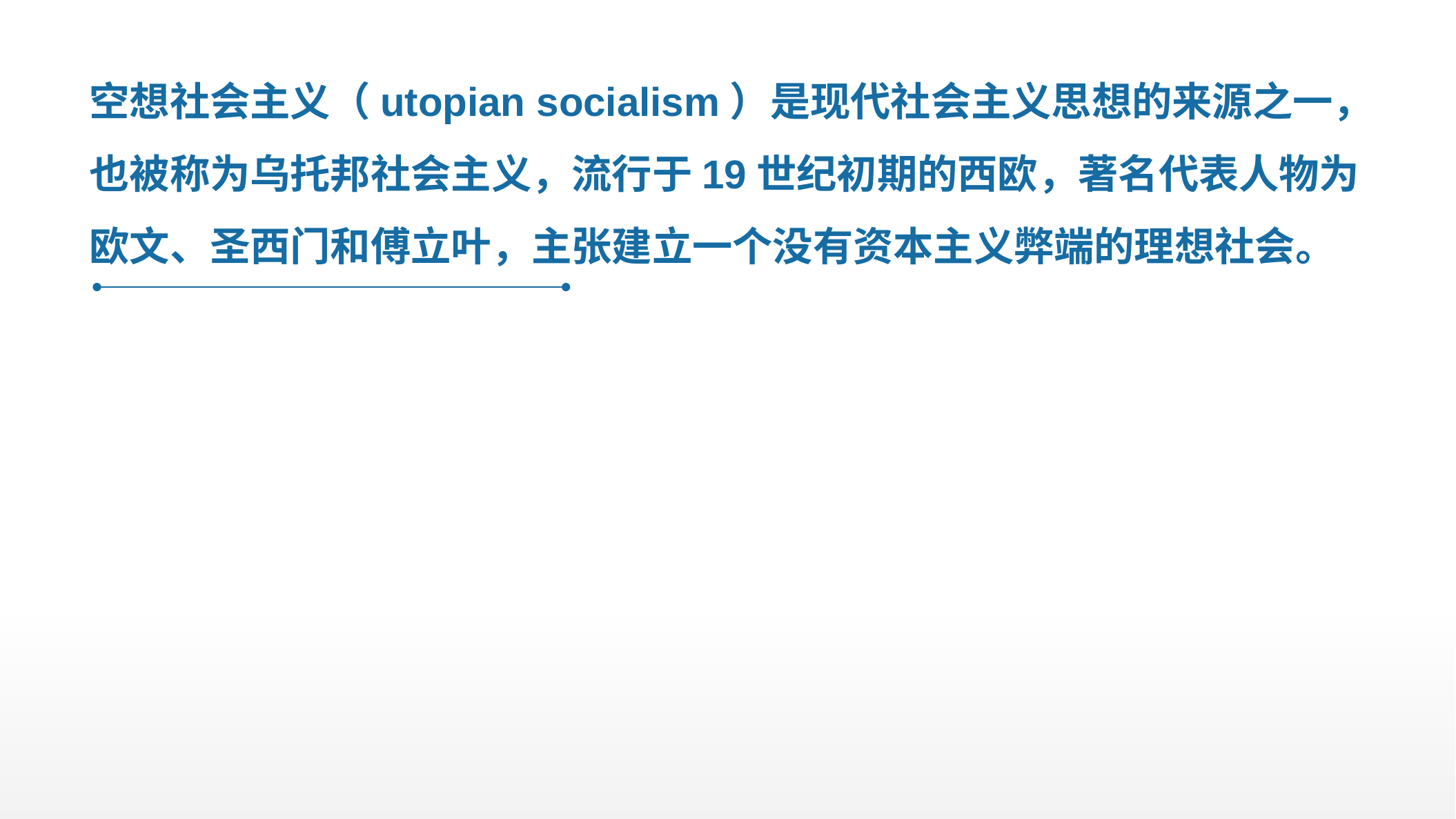

空想社会主义（utopian socialism）是现代社会主义思想的来源之一，也被称为乌托邦社会主义，流行于19世纪初期的西欧，著名代表人物为欧文、圣西门和傅立叶，主张建立一个没有资本主义弊端的理想社会。